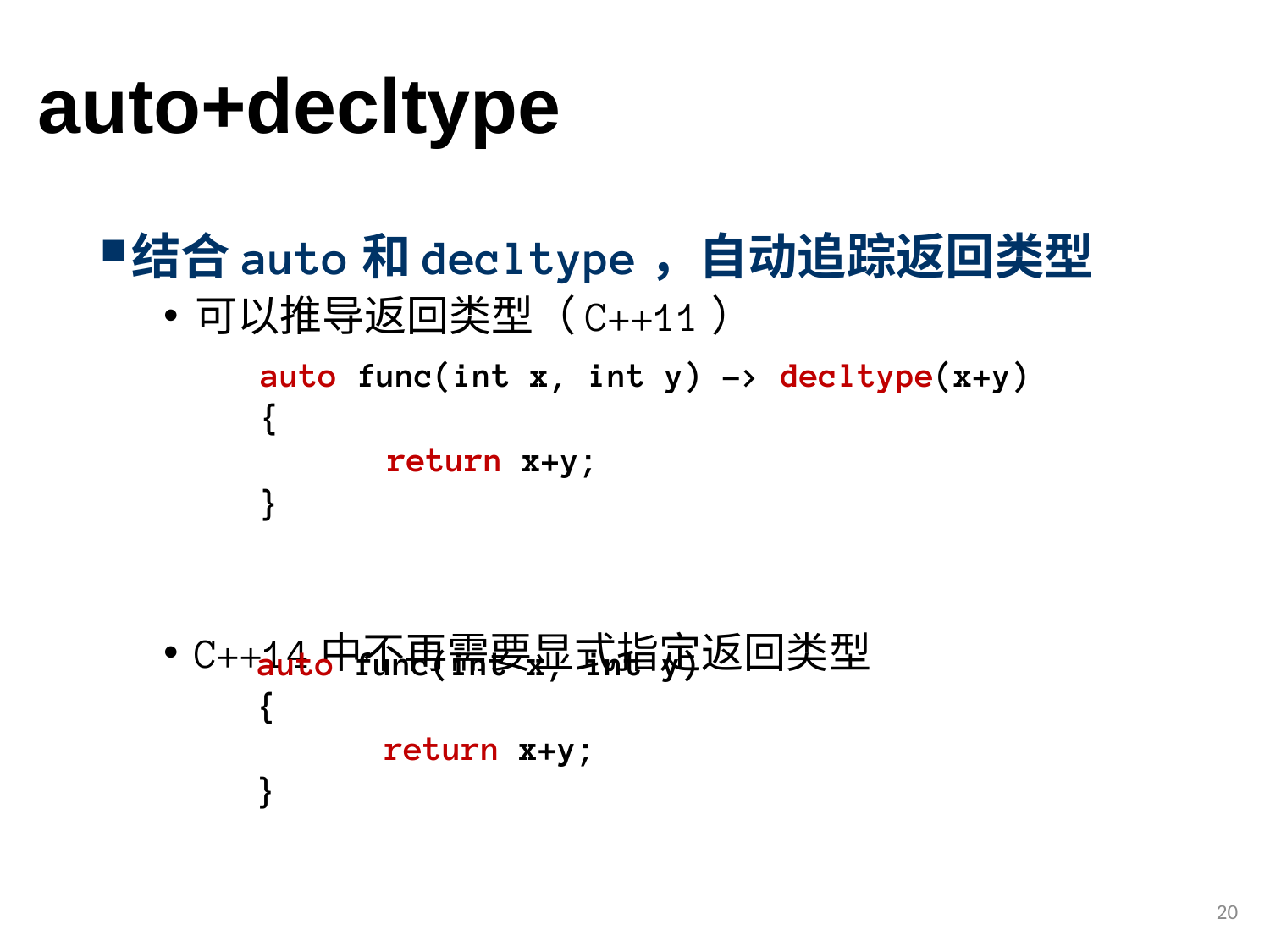

# auto+decltype
结合auto和decltype，自动追踪返回类型
可以推导返回类型（C++11）

C++14中不再需要显式指定返回类型

auto func(int x, int y) -> decltype(x+y)
{
	return x+y;
}
auto func(int x, int y)
{
	return x+y;
}
20